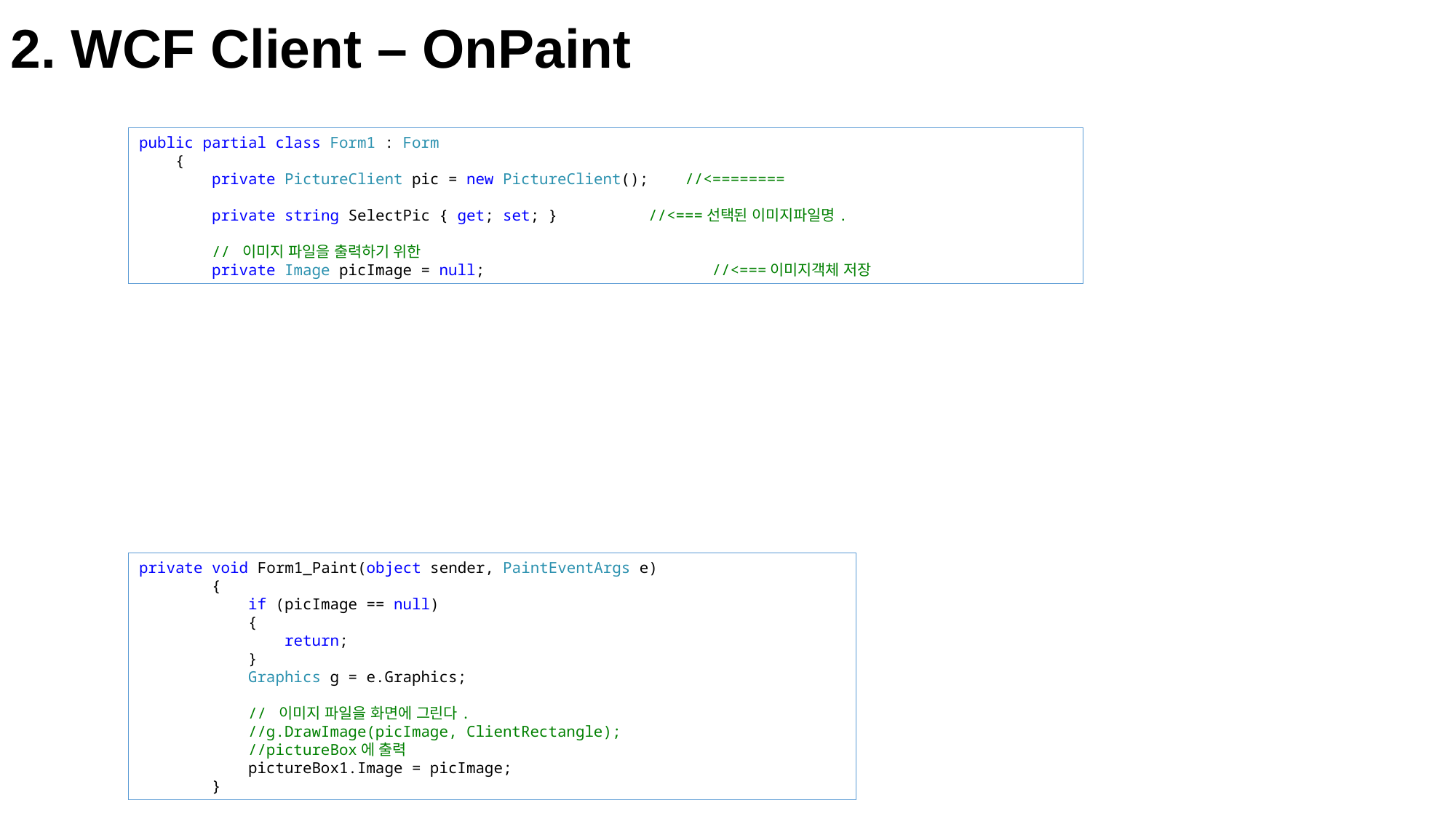

2. WCF Client – OnPaint

public partial class Form1 : Form
    {
        private PictureClient pic = new PictureClient();    //<========

        private string SelectPic { get; set; }          //<===선택된 이미지파일명.

        // 이미지 파일을 출력하기 위한
        private Image picImage = null;                         //<===이미지객체 저장
private void Form1_Paint(object sender, PaintEventArgs e)
        {
            if (picImage == null)
            {
                return;
            }
            Graphics g = e.Graphics;

            // 이미지 파일을 화면에 그린다.
            //g.DrawImage(picImage, ClientRectangle);
            //pictureBox에 출력
            pictureBox1.Image = picImage;
        }